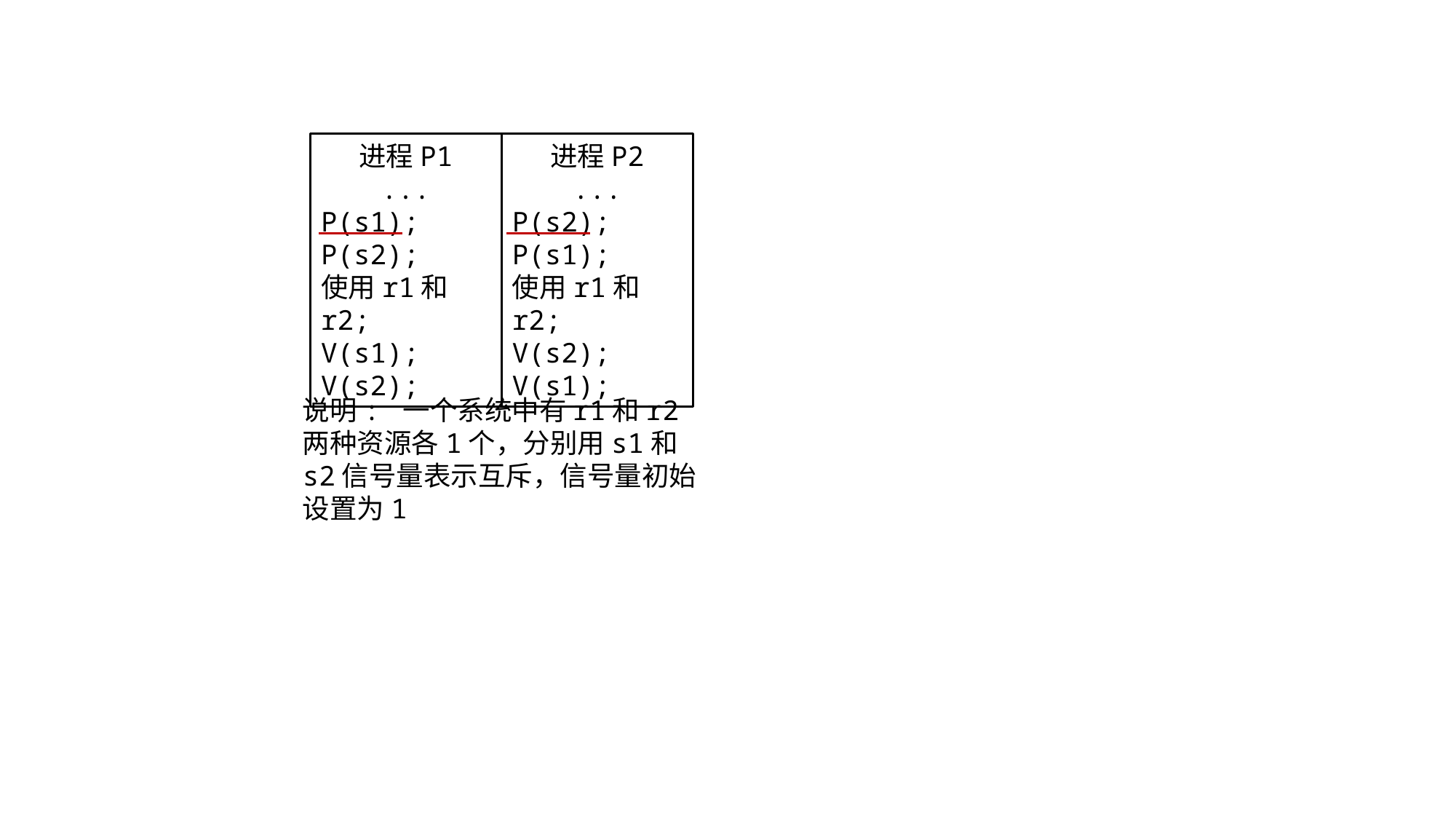

进程P1
...
P(s1);
P(s2);
使用r1和r2;
V(s1);
V(s2);
进程P2
...
P(s2);
P(s1);
使用r1和r2;
V(s2);
V(s1);
说明: 一个系统中有r1和r2两种资源各1个，分别用s1和s2信号量表示互斥，信号量初始设置为1